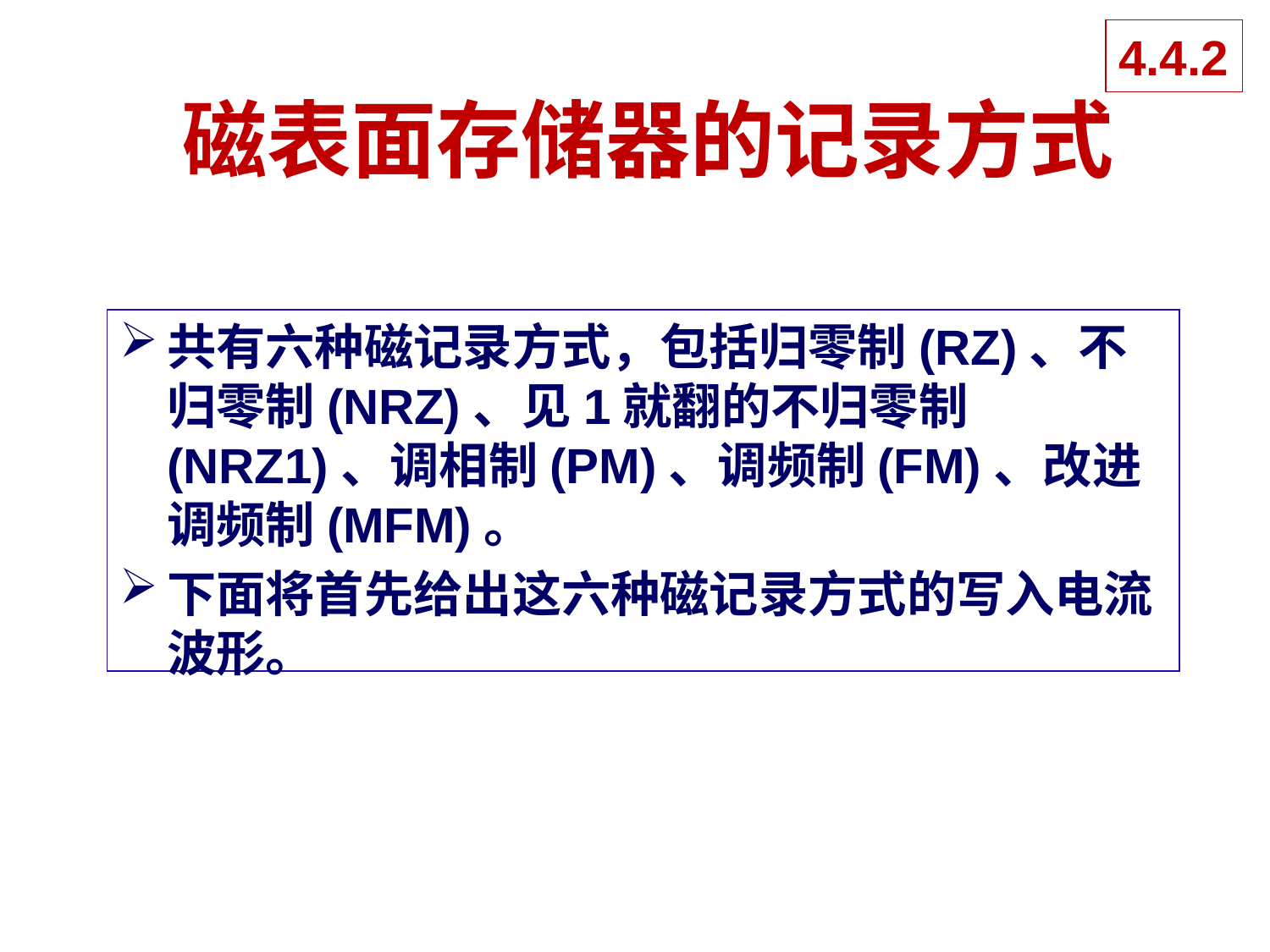

4.4.2
# 磁表面存储器的记录方式
共有六种磁记录方式，包括归零制(RZ)、不归零制(NRZ)、见1就翻的不归零制(NRZ1)、调相制(PM)、调频制(FM)、改进调频制(MFM)。
下面将首先给出这六种磁记录方式的写入电流波形。